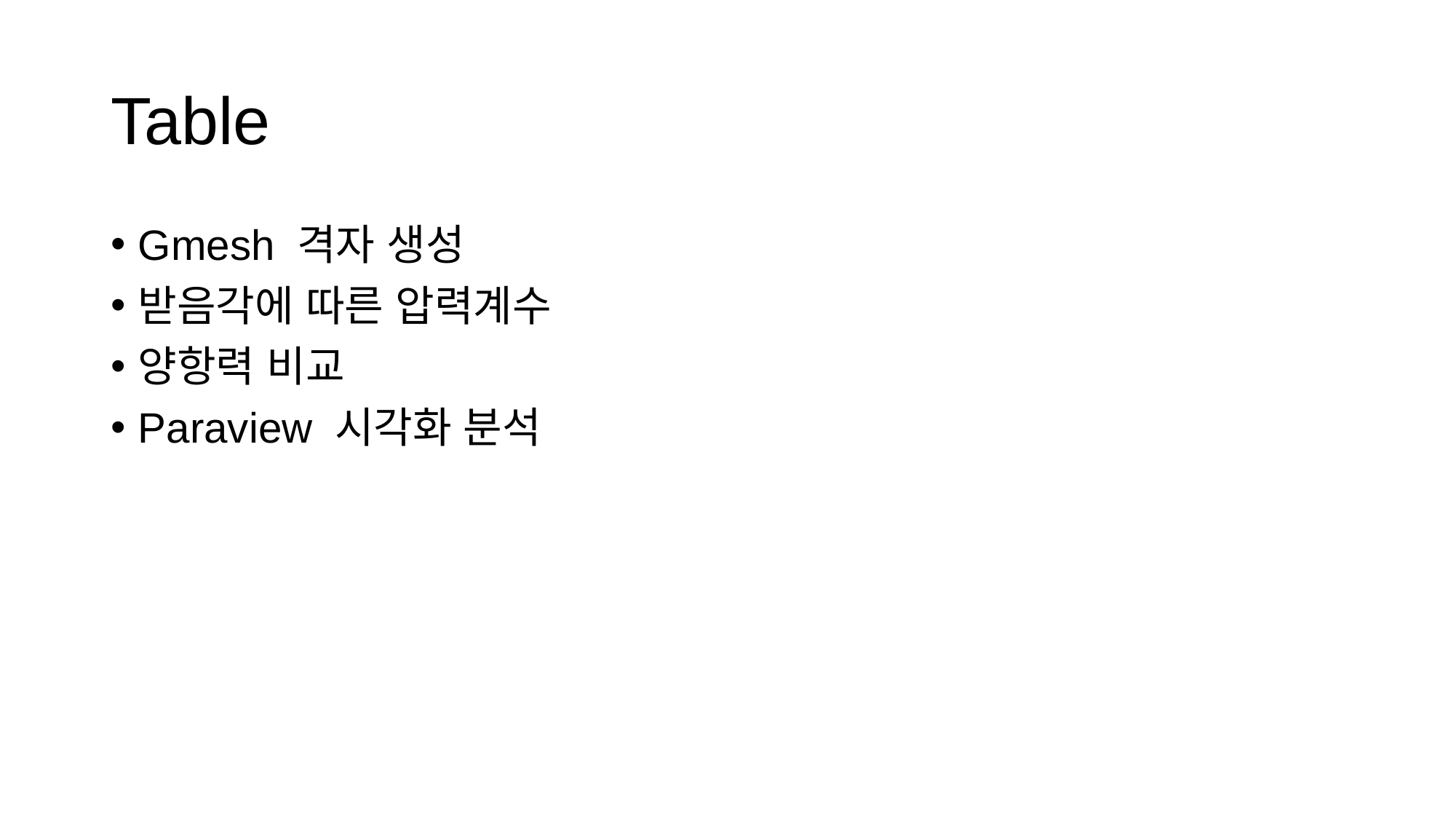

# Table
Gmesh 격자 생성
받음각에 따른 압력계수
양항력 비교
Paraview 시각화 분석